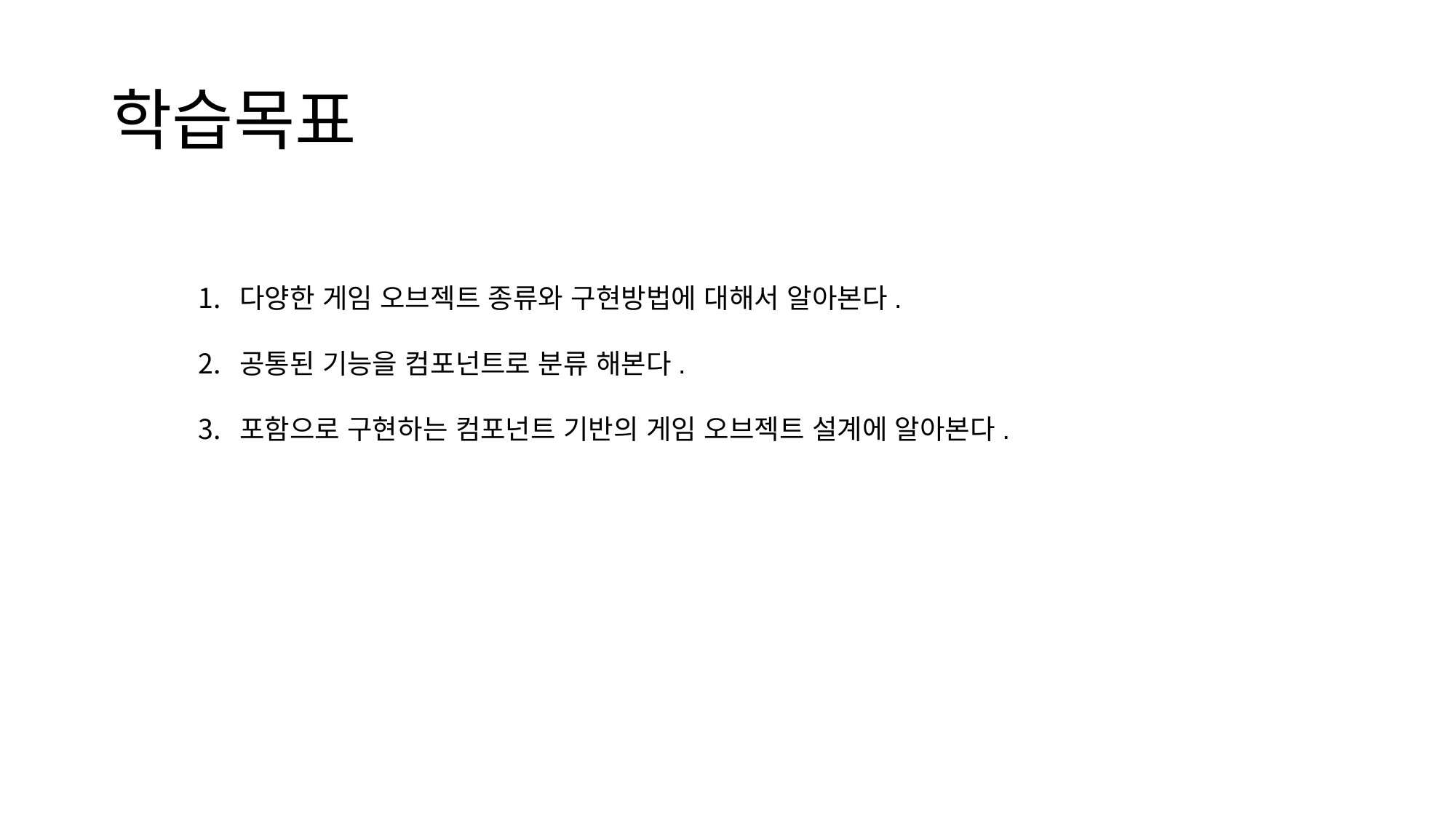

# 학습목표
다양한 게임 오브젝트 종류와 구현방법에 대해서 알아본다.

공통된 기능을 컴포넌트로 분류 해본다.

포함으로 구현하는 컴포넌트 기반의 게임 오브젝트 설계에 알아본다.